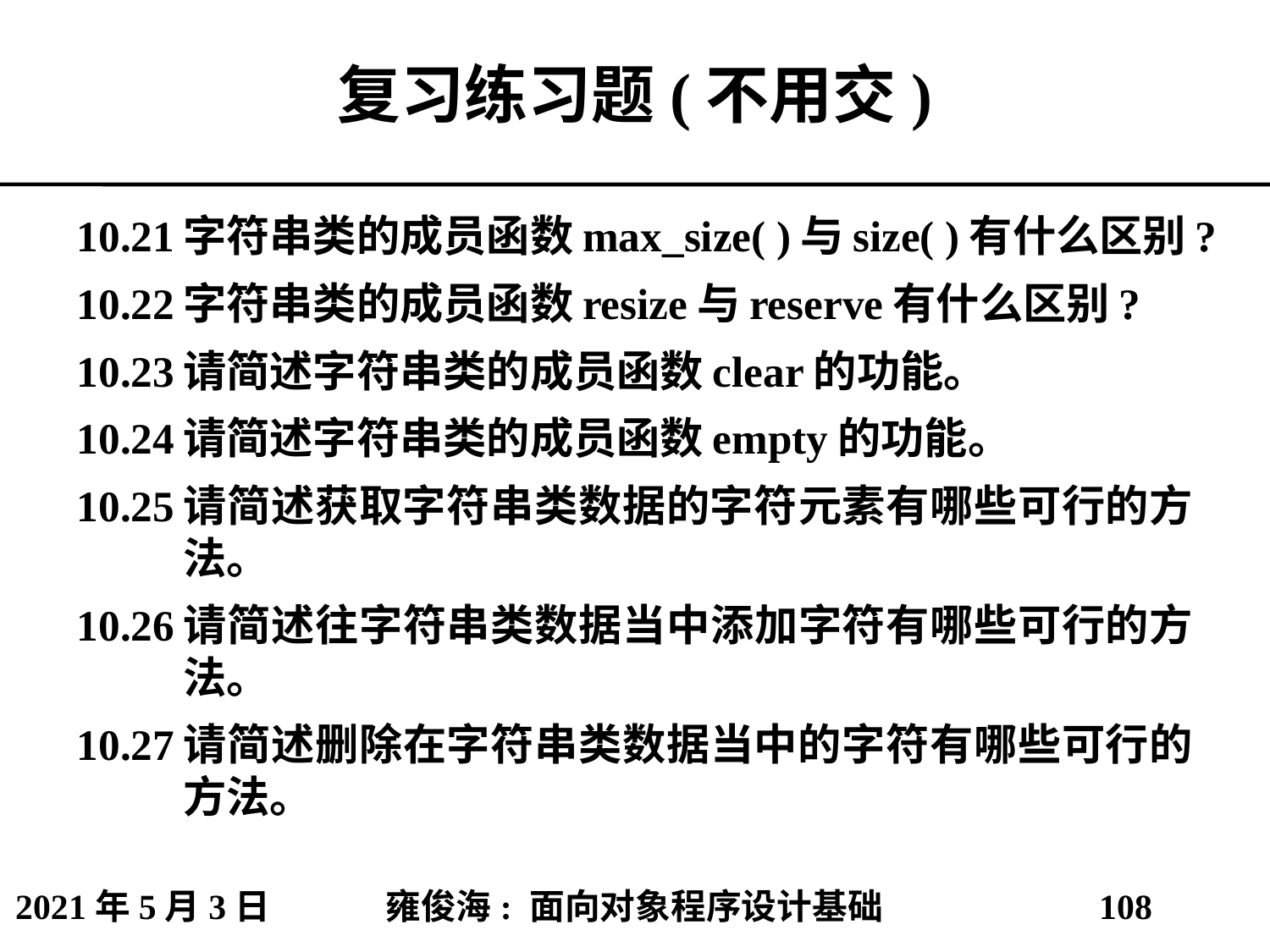

# 复习练习题(不用交)

10.21	字符串类的成员函数max_size( )与size( )有什么区别?
10.22	字符串类的成员函数resize与reserve有什么区别?
10.23	请简述字符串类的成员函数clear的功能。
10.24	请简述字符串类的成员函数empty的功能。
10.25	请简述获取字符串类数据的字符元素有哪些可行的方法。
10.26	请简述往字符串类数据当中添加字符有哪些可行的方法。
10.27	请简述删除在字符串类数据当中的字符有哪些可行的方法。
2021年5月3日
雍俊海: 面向对象程序设计基础
108